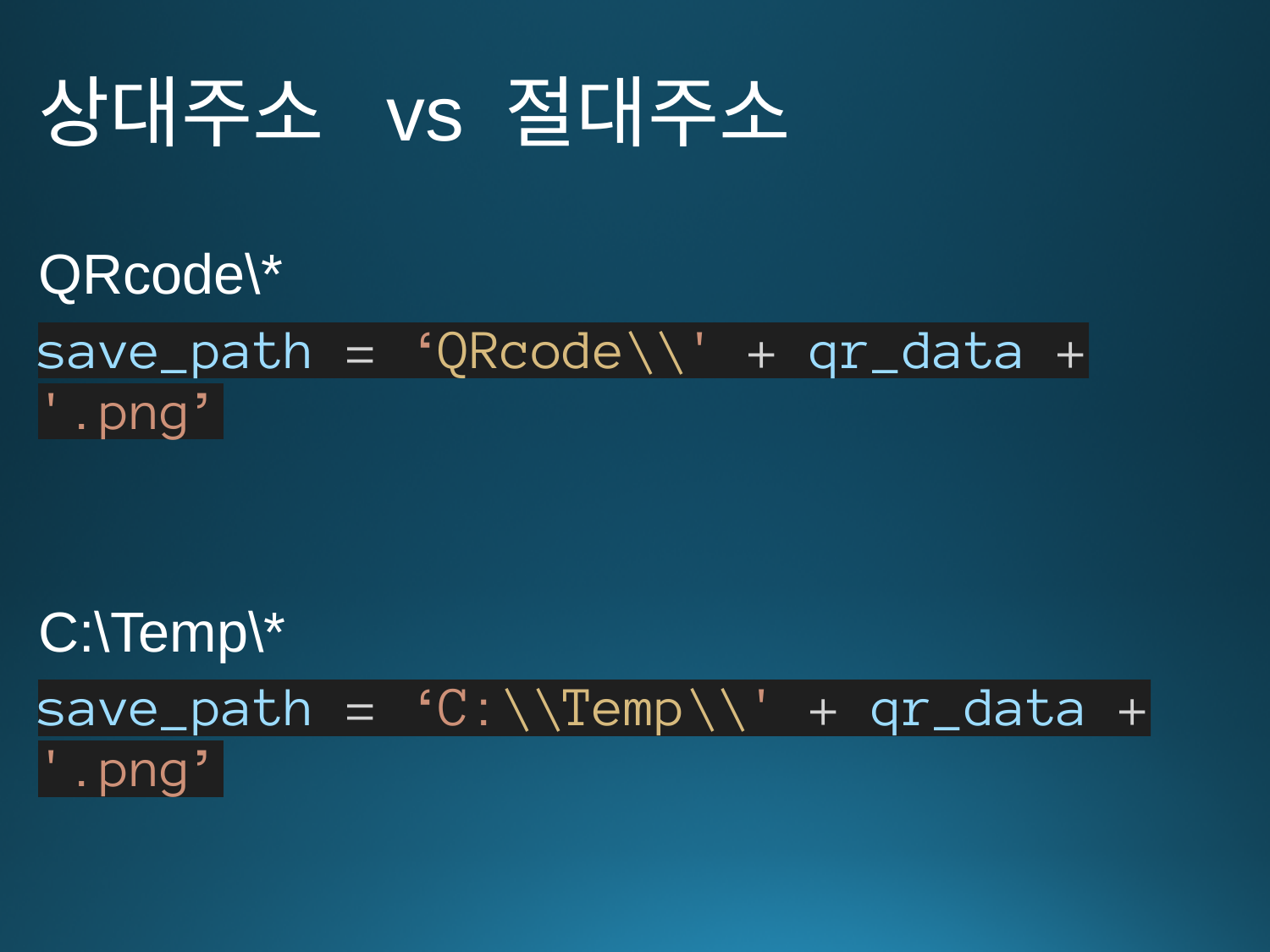

# 상대주소  vs 절대주소
QRcode\*
save_path = ‘QRcode\\' + qr_data + '.png’

C:\Temp\*
save_path = ‘C:\\Temp\\' + qr_data + '.png’